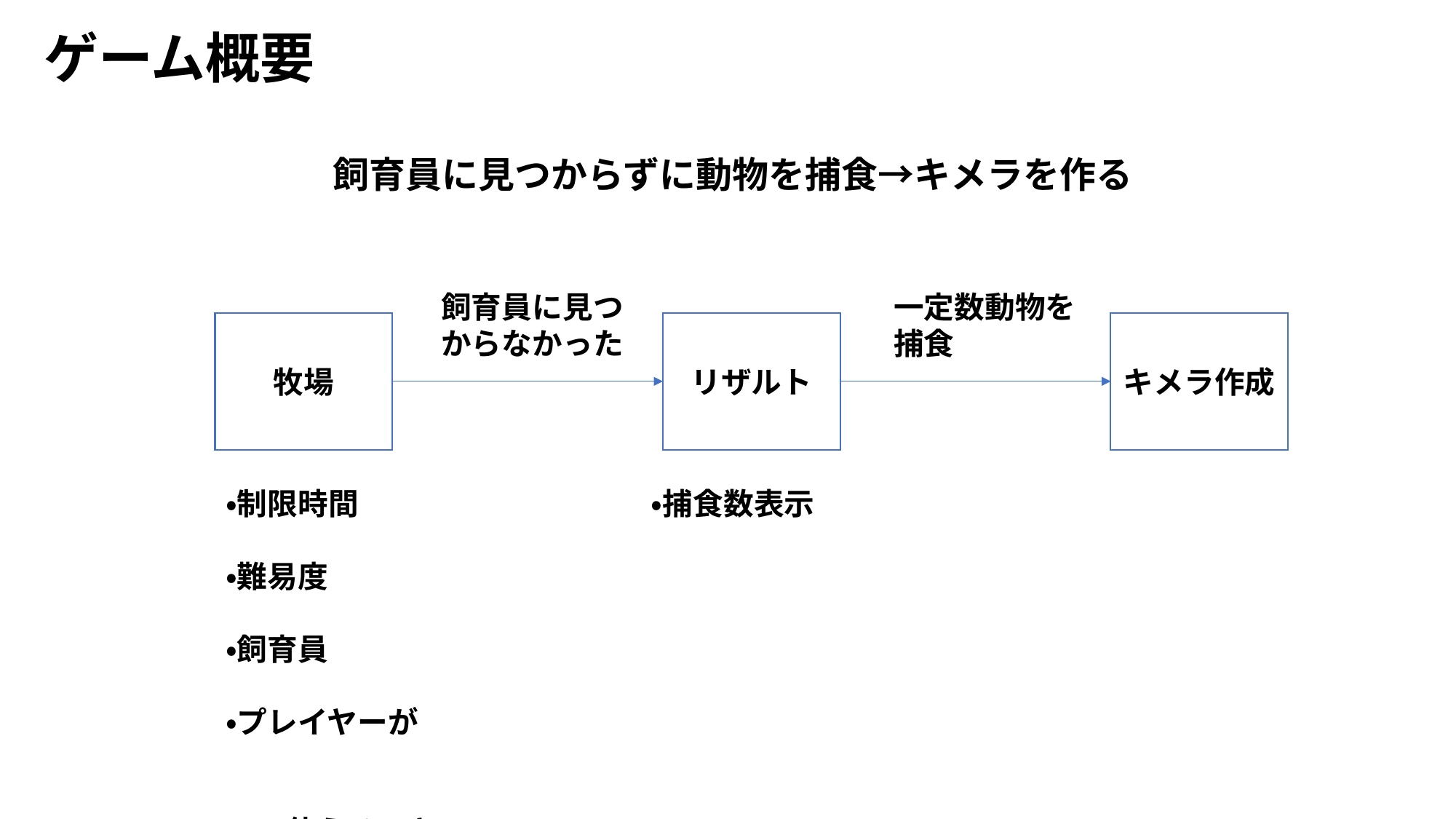

# ゲーム概要

飼育員に見つからずに動物を捕食→キメラを作る
飼育員に見つからなかった
一定数動物を捕食
牧場
リザルト
キメラ作成
・捕食数表示

・制限時間

・難易度

・飼育員

・プレイヤーが　　　　　　　　　       　　　　　　　　使えるスキル